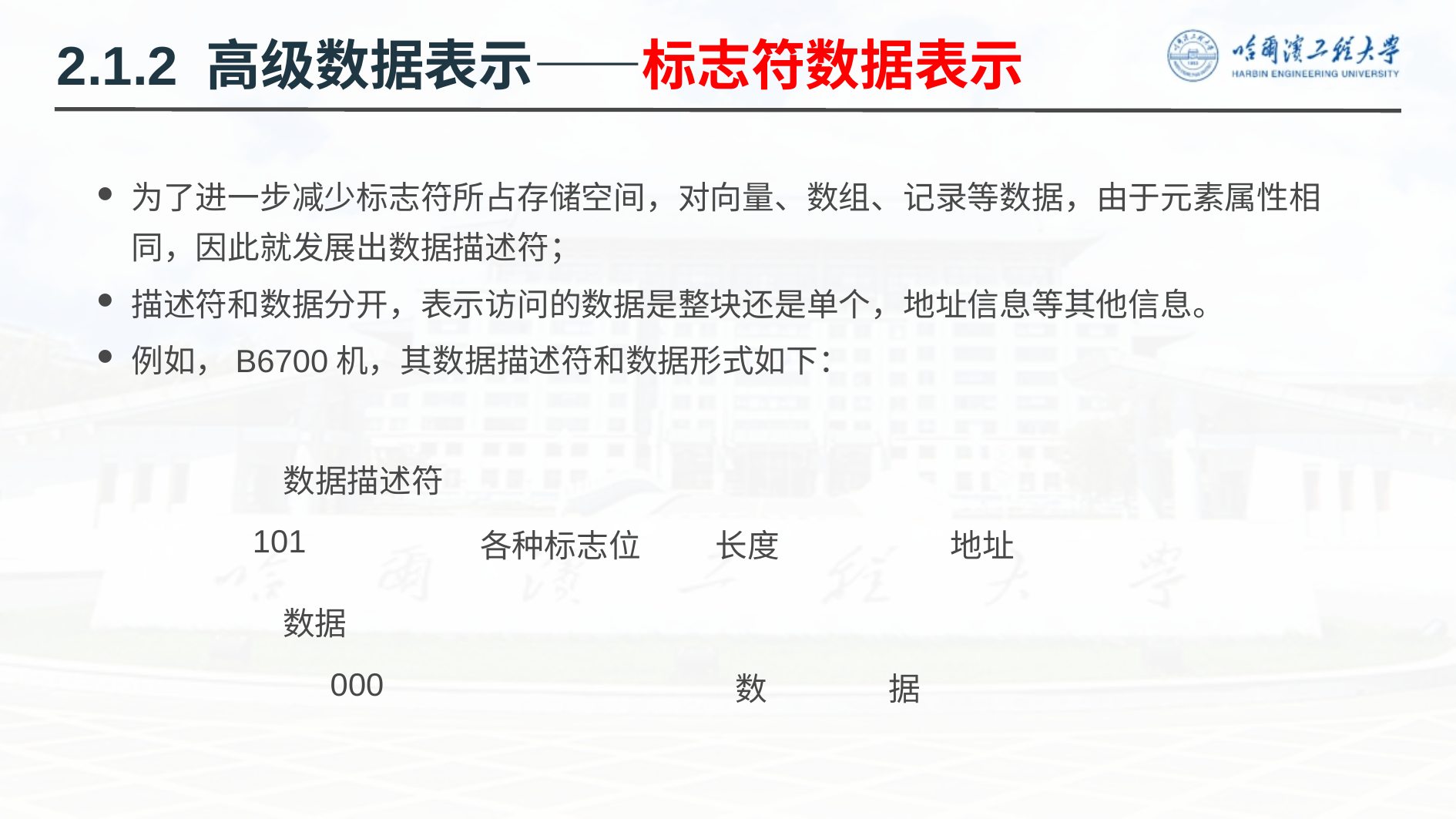

2.1.2 高级数据表示——标志符数据表示
为了进一步减少标志符所占存储空间，对向量、数组、记录等数据，由于元素属性相同，因此就发展出数据描述符；
描述符和数据分开，表示访问的数据是整块还是单个，地址信息等其他信息。
例如，B6700机，其数据描述符和数据形式如下：
数据描述符
| 101 | 各种标志位 | 长度 | 地址 |
| --- | --- | --- | --- |
数据
| 000 | 数 据 |
| --- | --- |